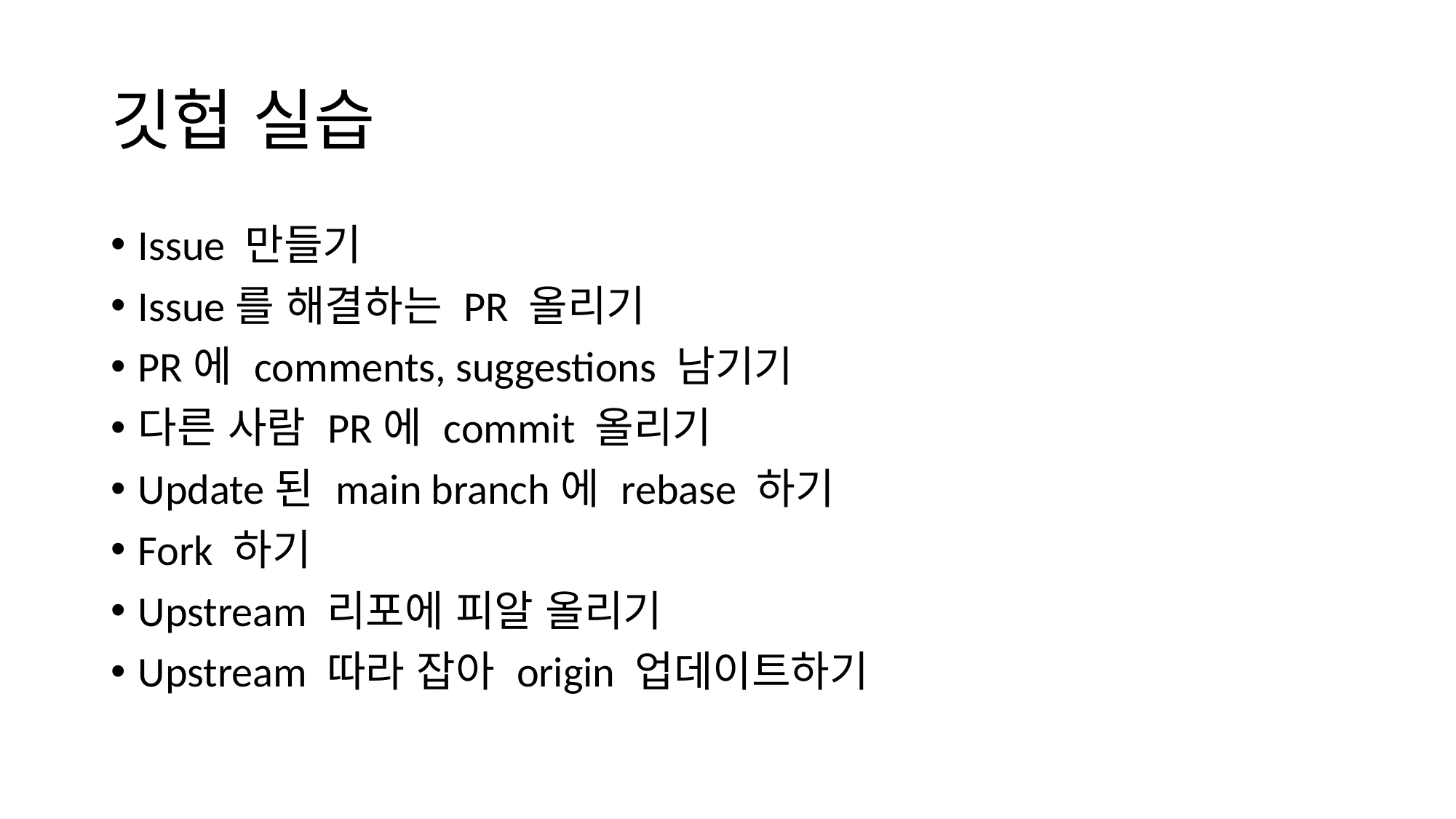

# 깃헙 실습
Issue 만들기
Issue를 해결하는 PR 올리기
PR에 comments, suggestions 남기기
다른 사람 PR에 commit 올리기
Update된 main branch에 rebase 하기
Fork 하기
Upstream 리포에 피알 올리기
Upstream 따라 잡아 origin 업데이트하기